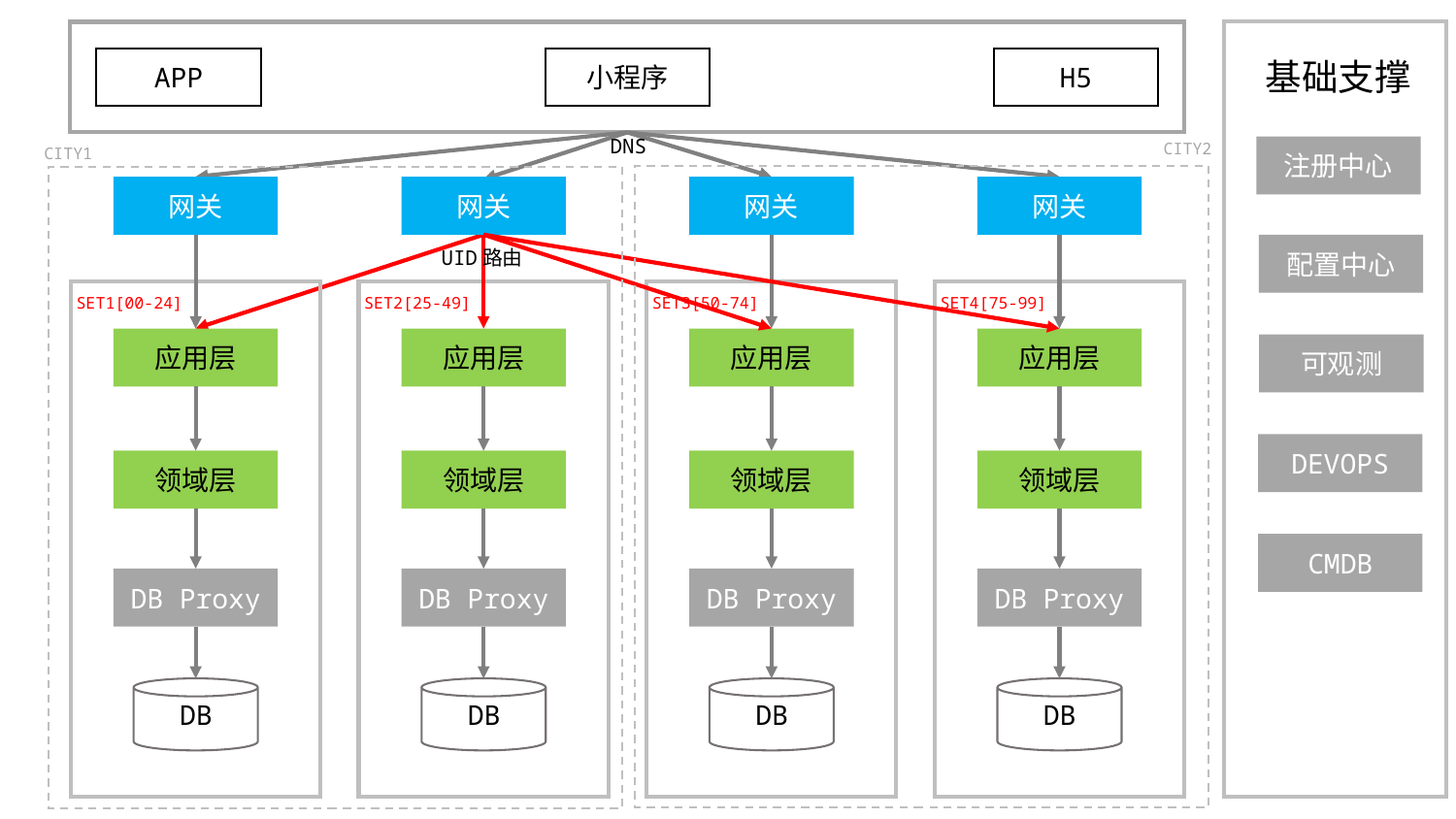

基础支撑
APP
小程序
H5
DNS
CITY2

CITY1

注册中心
网关
应用层
领域层
DB Proxy

DB

SET1[00-24]
网关
应用层
领域层
DB Proxy

DB

SET2[25-49]
网关
应用层
领域层
DB Proxy

DB

SET3[50-74]
网关
应用层
领域层
DB Proxy

DB

SET4[75-99]
配置中心
UID路由
可观测
DEVOPS
CMDB